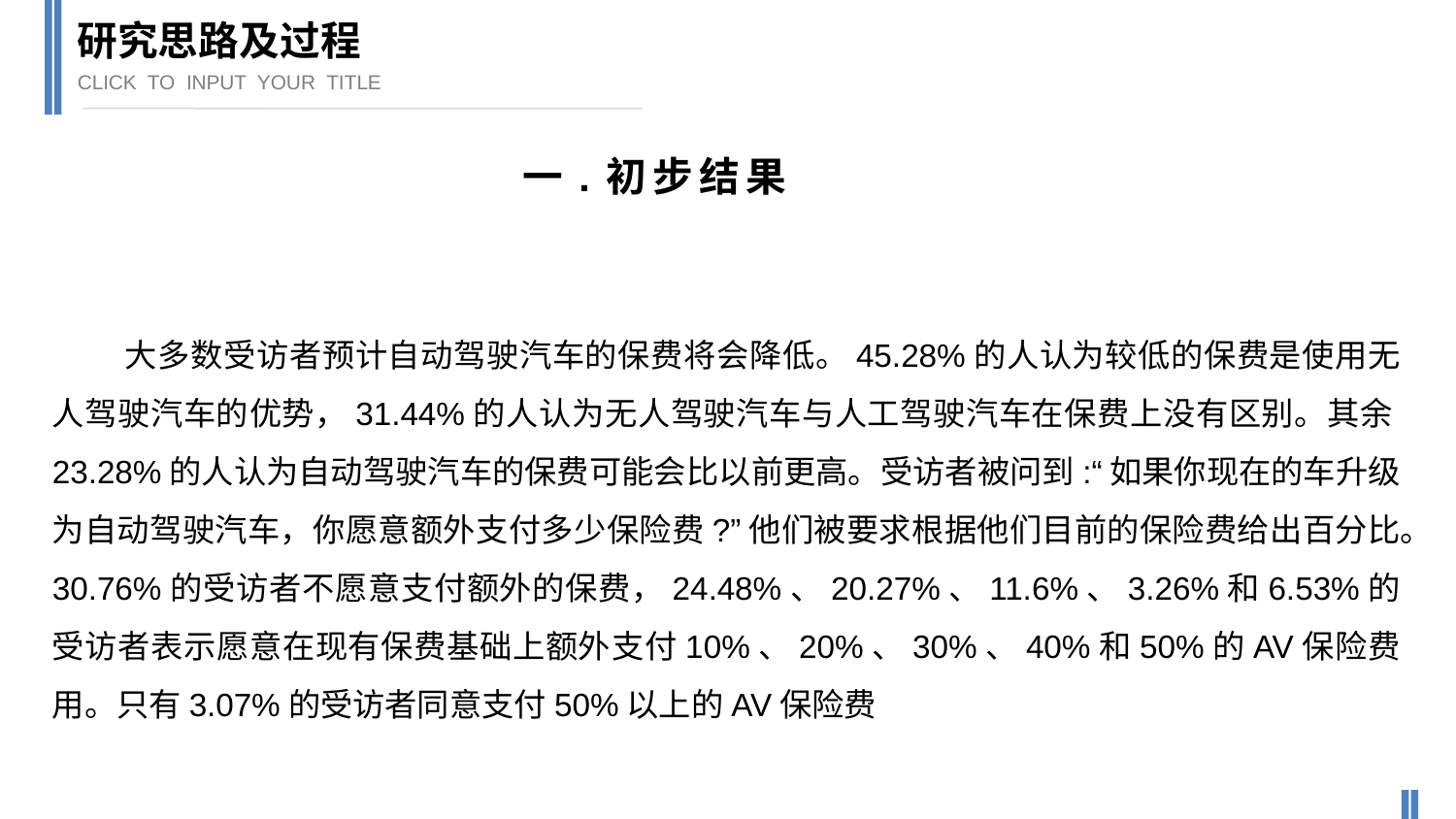

研究思路及过程
CLICK  TO  INPUT  YOUR  TITLE
一.初步结果
大多数受访者预计自动驾驶汽车的保费将会降低。45.28%的人认为较低的保费是使用无人驾驶汽车的优势，31.44%的人认为无人驾驶汽车与人工驾驶汽车在保费上没有区别。其余23.28%的人认为自动驾驶汽车的保费可能会比以前更高。受访者被问到:“如果你现在的车升级为自动驾驶汽车，你愿意额外支付多少保险费?”他们被要求根据他们目前的保险费给出百分比。30.76%的受访者不愿意支付额外的保费，24.48%、20.27%、11.6%、3.26%和6.53%的受访者表示愿意在现有保费基础上额外支付10%、20%、30%、40%和50%的AV保险费用。只有3.07%的受访者同意支付50%以上的AV保险费